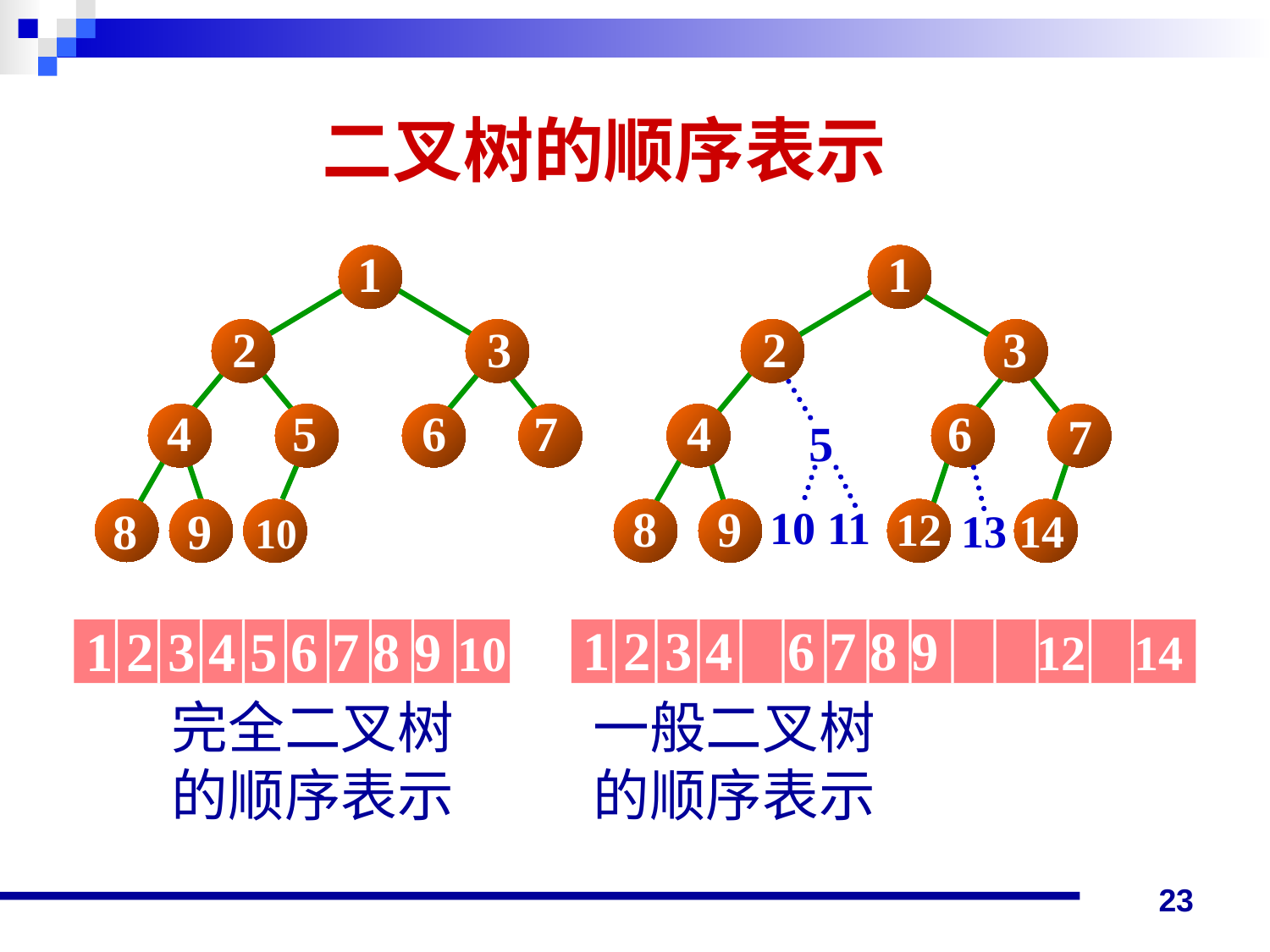

二叉树的顺序表示
1
1

2
3
2
3

4
5
6
7
4
6
7

5

8
9
10 11
8
9
12
13
14

10
1 2 3 4    6 7 8 9       12   14

1 2 3 4 5 6 7 8 9  10

完全二叉树           一般二叉树
的顺序表示           的顺序表示
23